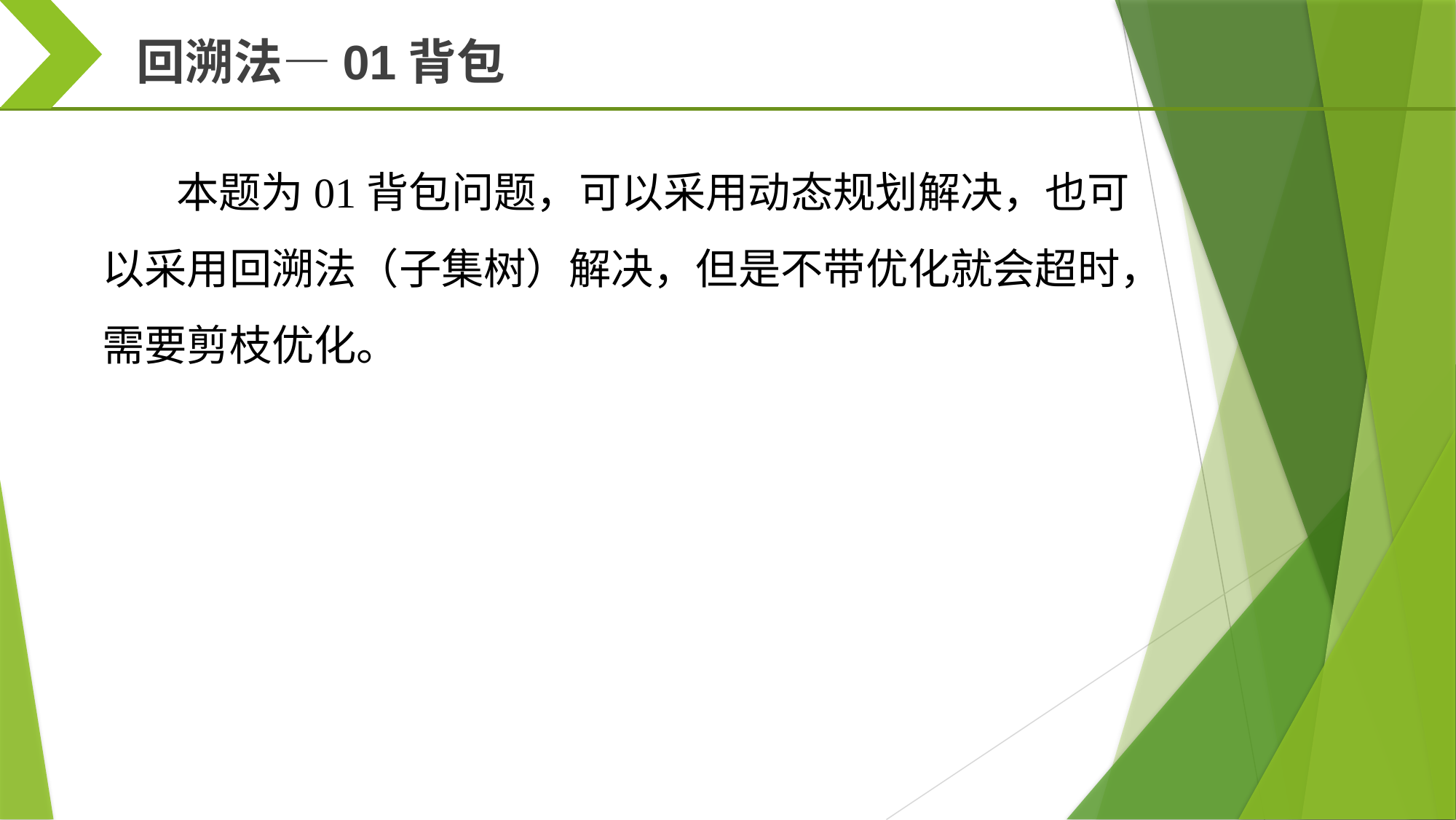

回溯法—01背包
 本题为01背包问题，可以采用动态规划解决，也可以采用回溯法（子集树）解决，但是不带优化就会超时，需要剪枝优化。